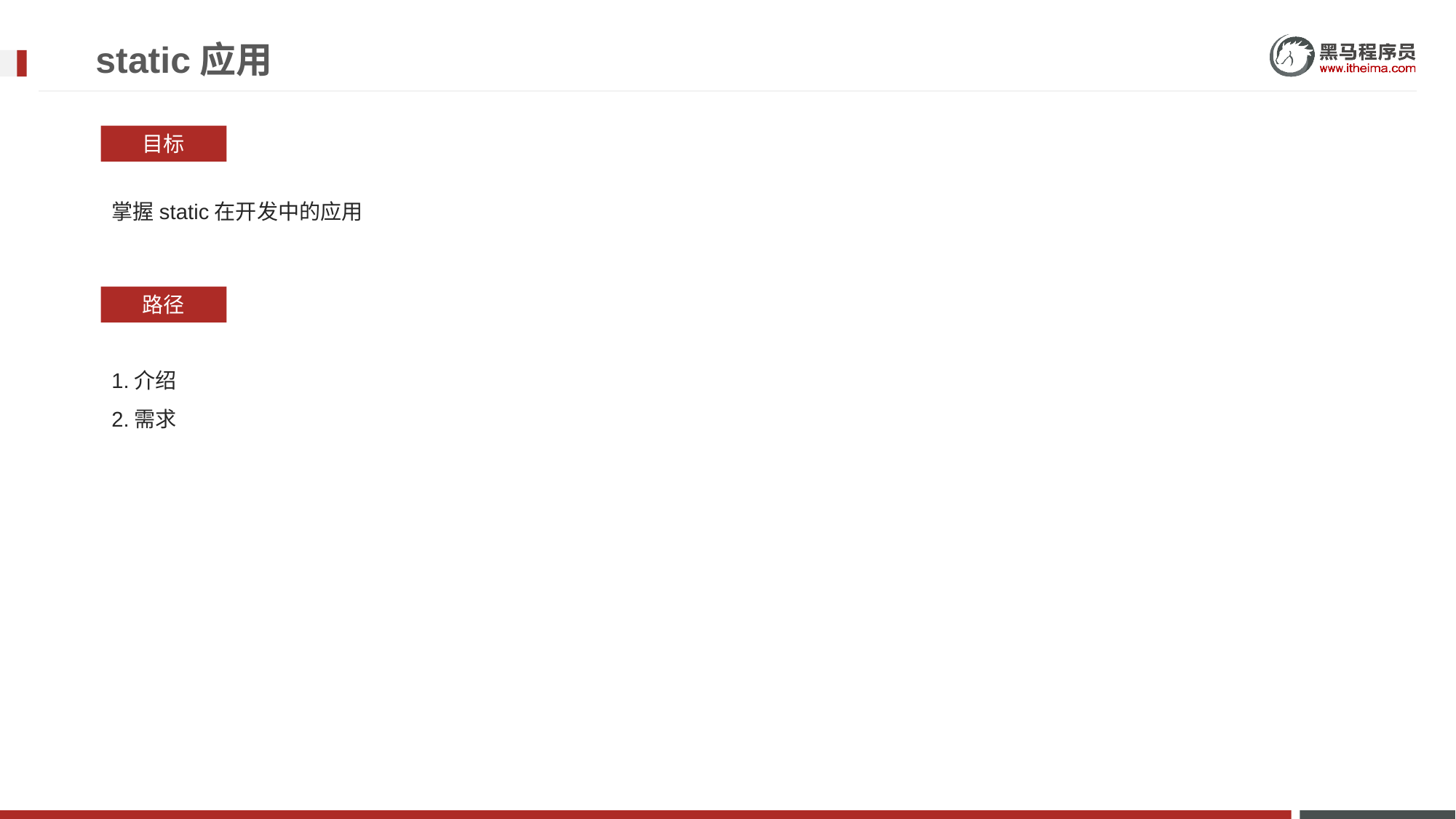

# static应用
目标
掌握static在开发中的应用
路径
1.介绍
2.需求